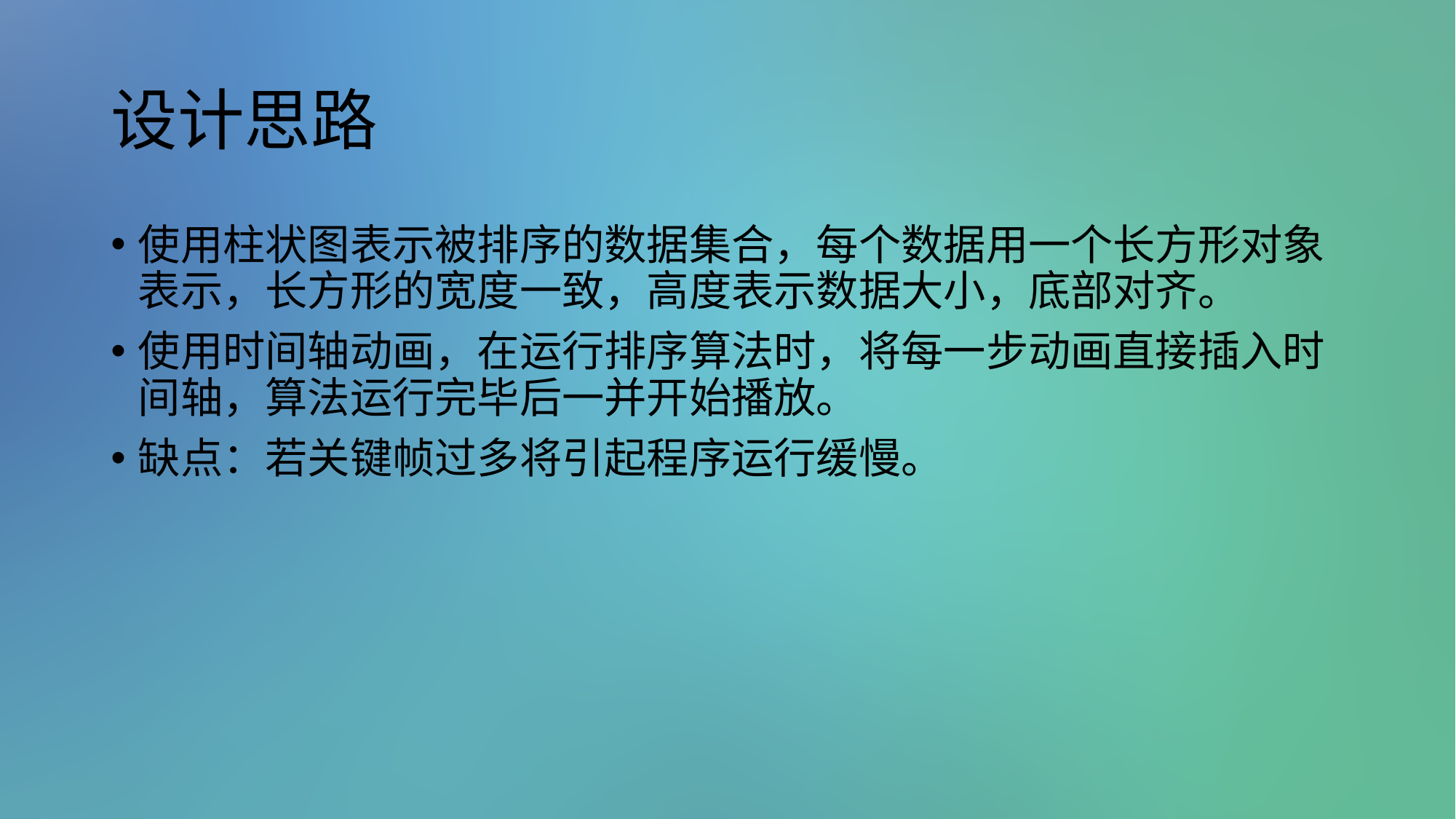

# 设计思路
使用柱状图表示被排序的数据集合，每个数据用一个长方形对象表示，长方形的宽度一致，高度表示数据大小，底部对齐。
使用时间轴动画，在运行排序算法时，将每一步动画直接插入时间轴，算法运行完毕后一并开始播放。
缺点：若关键帧过多将引起程序运行缓慢。